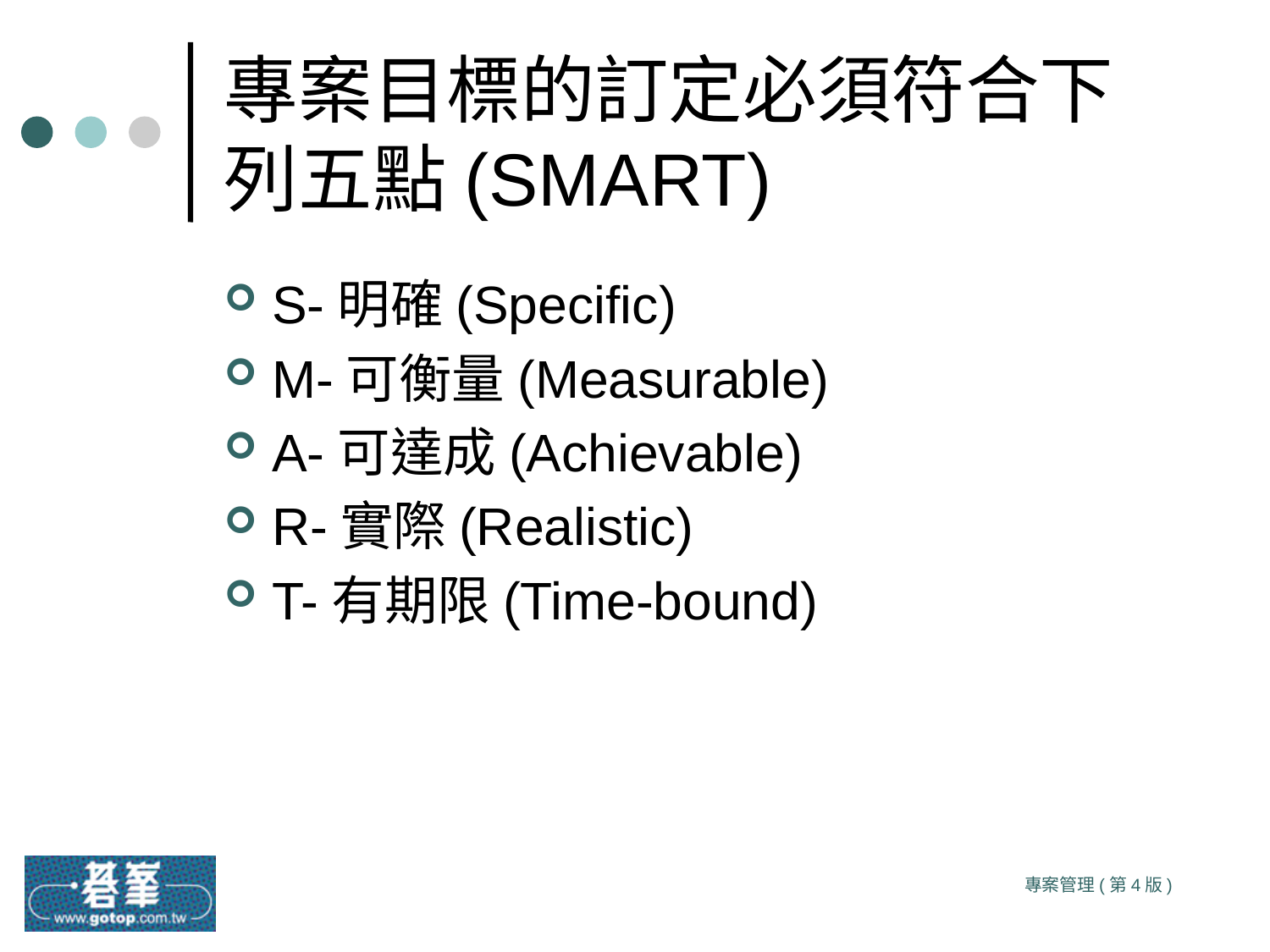

# 專案目標的訂定必須符合下列五點(SMART)
S-明確(Specific)
M-可衡量(Measurable)
A-可達成(Achievable)
R-實際(Realistic)
T-有期限(Time-bound)
專案管理(第4版)